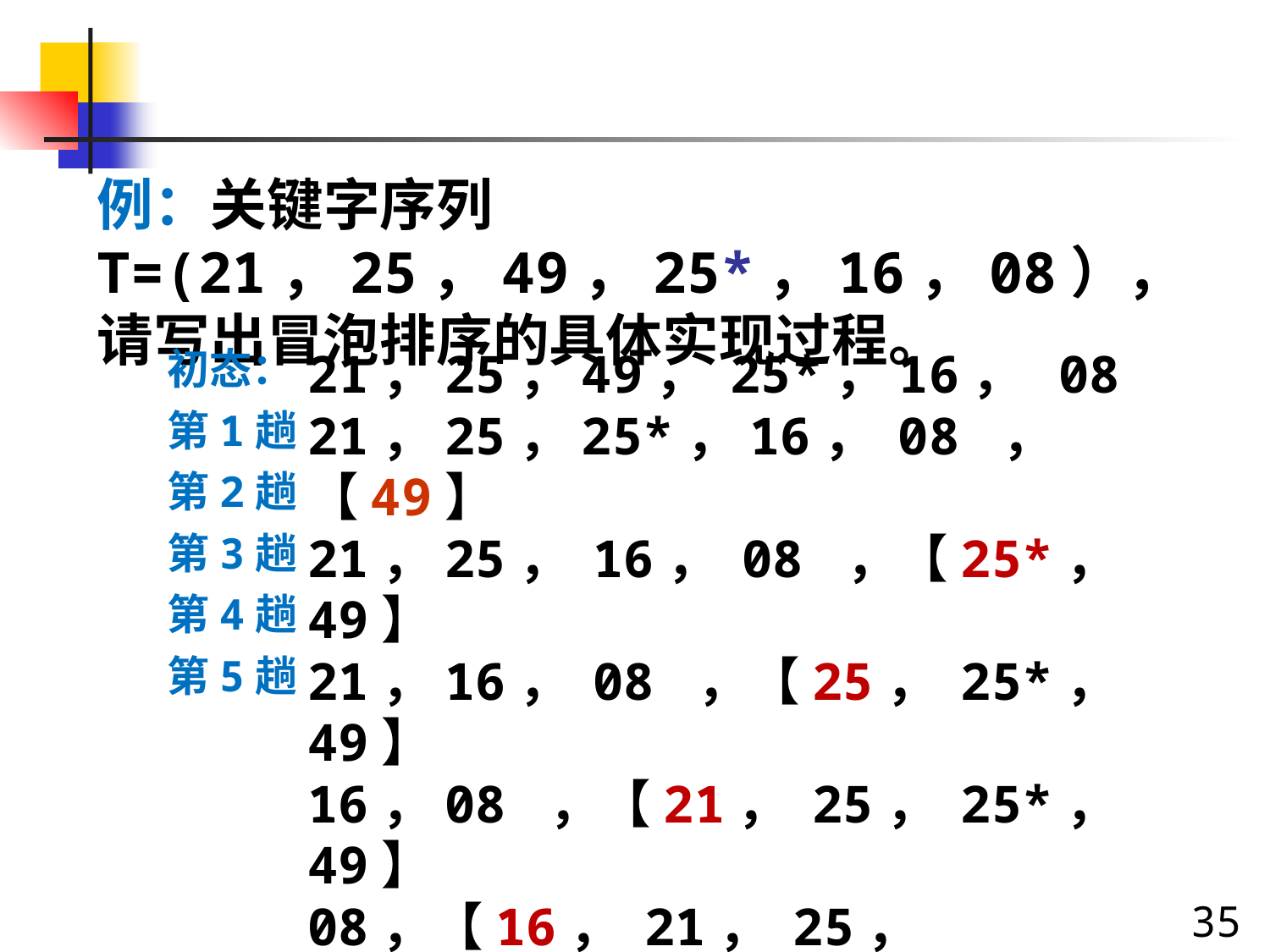

例：关键字序列 T=(21，25，49，25*，16，08），请写出冒泡排序的具体实现过程。
初态：
第1趟
第2趟
第3趟
第4趟
第5趟
21，25，49， 25*，16，  08
21，25，25*，16， 08 ， 【49】
21，25， 16， 08 ，【25*，49】
21，16， 08 ，【25， 25*，49】
16，08 ，【21， 25， 25*，49】
08，【16， 21， 25， 25*，49】
35